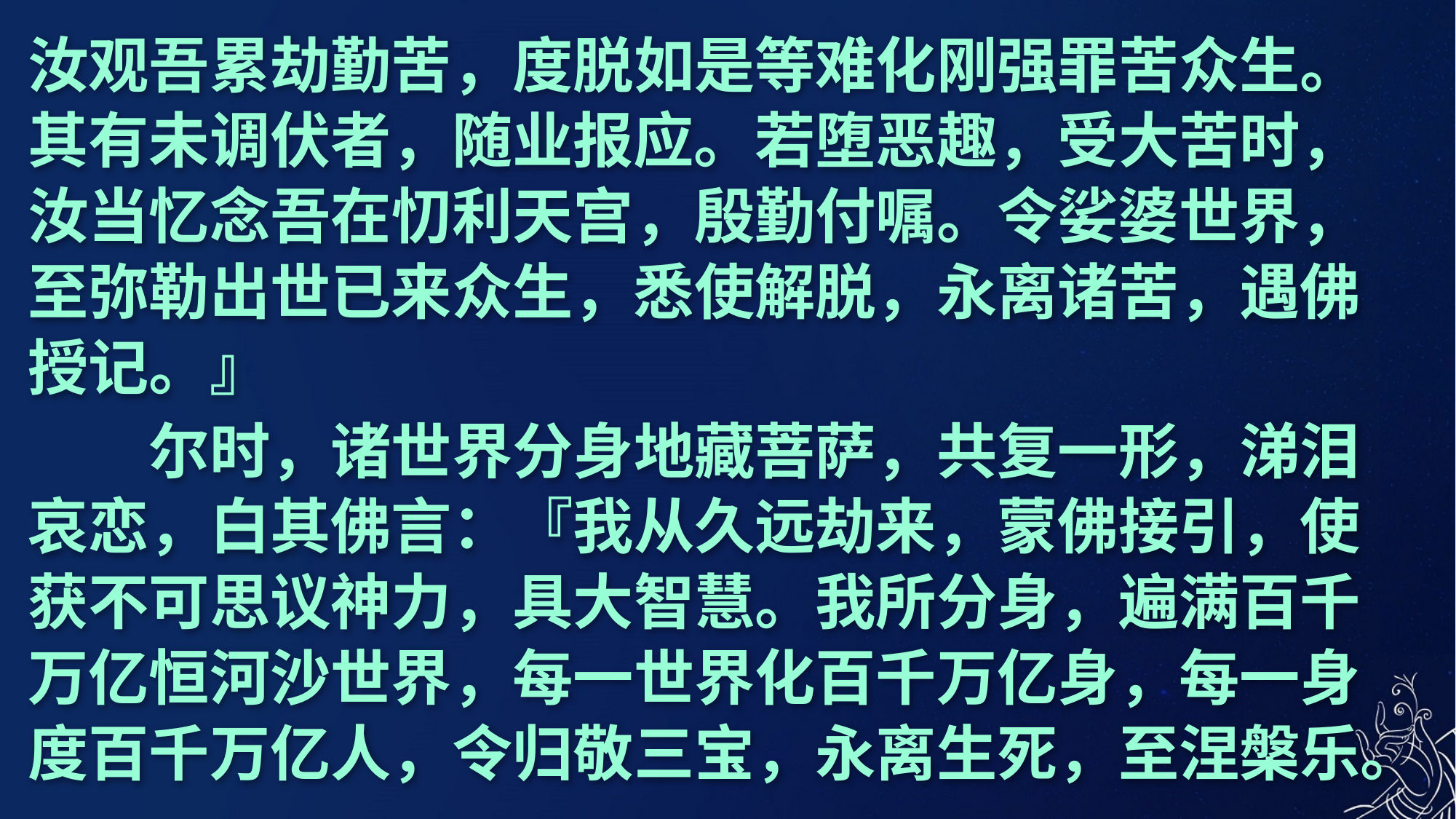

汝观吾累劫勤苦，度脱如是等难化刚强罪苦众生。其有未调伏者，随业报应。若堕恶趣，受大苦时，汝当忆念吾在忉利天宫，殷勤付嘱。令娑婆世界，至弥勒出世已来众生，悉使解脱，永离诸苦，遇佛授记。』
　　尔时，诸世界分身地藏菩萨，共复一形，涕泪哀恋，白其佛言：『我从久远劫来，蒙佛接引，使获不可思议神力，具大智慧。我所分身，遍满百千万亿恒河沙世界，每一世界化百千万亿身，每一身度百千万亿人，令归敬三宝，永离生死，至涅槃乐。